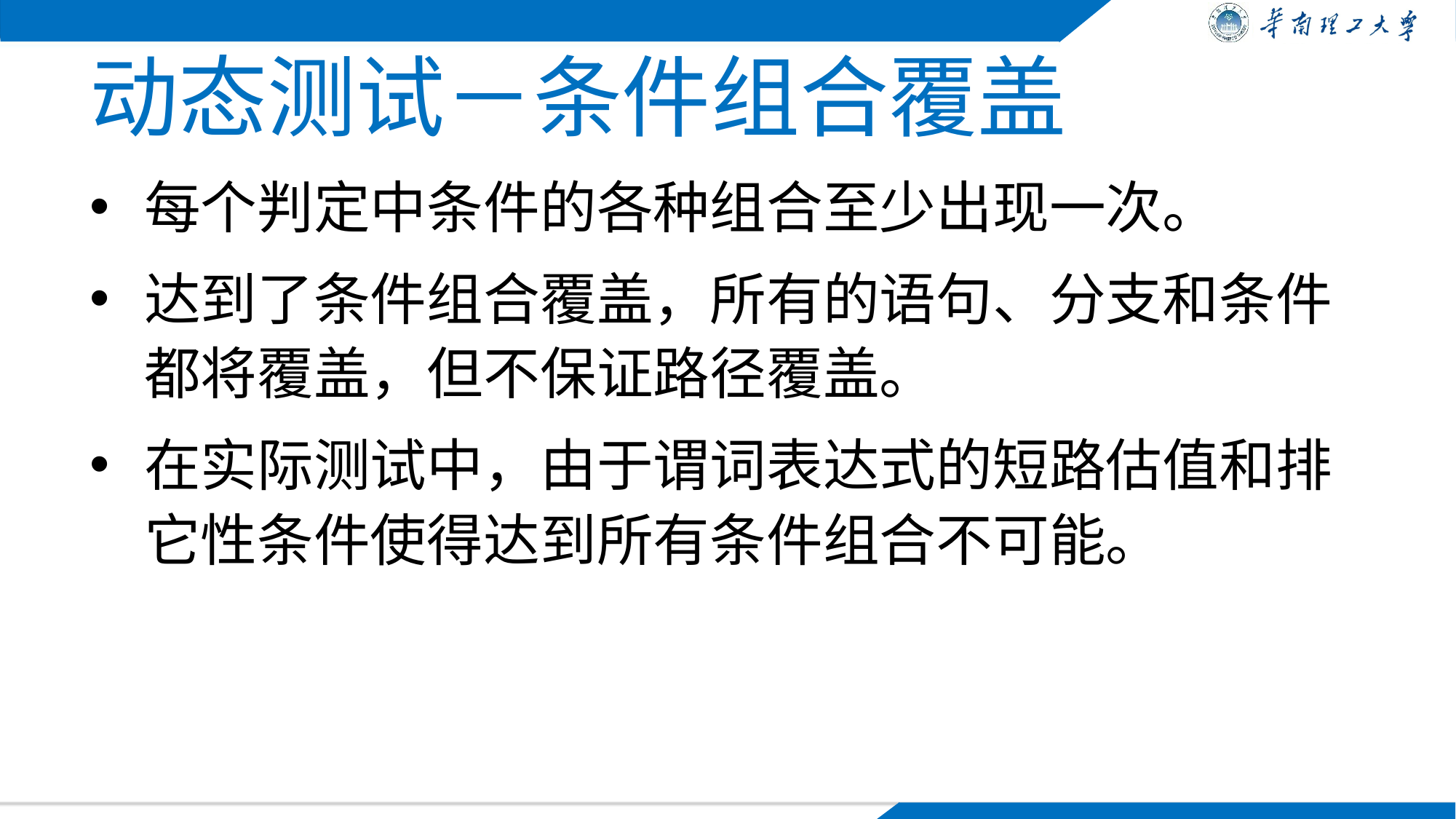

# 动态测试－条件组合覆盖
每个判定中条件的各种组合至少出现一次。
达到了条件组合覆盖，所有的语句、分支和条件都将覆盖，但不保证路径覆盖。
在实际测试中，由于谓词表达式的短路估值和排它性条件使得达到所有条件组合不可能。
16